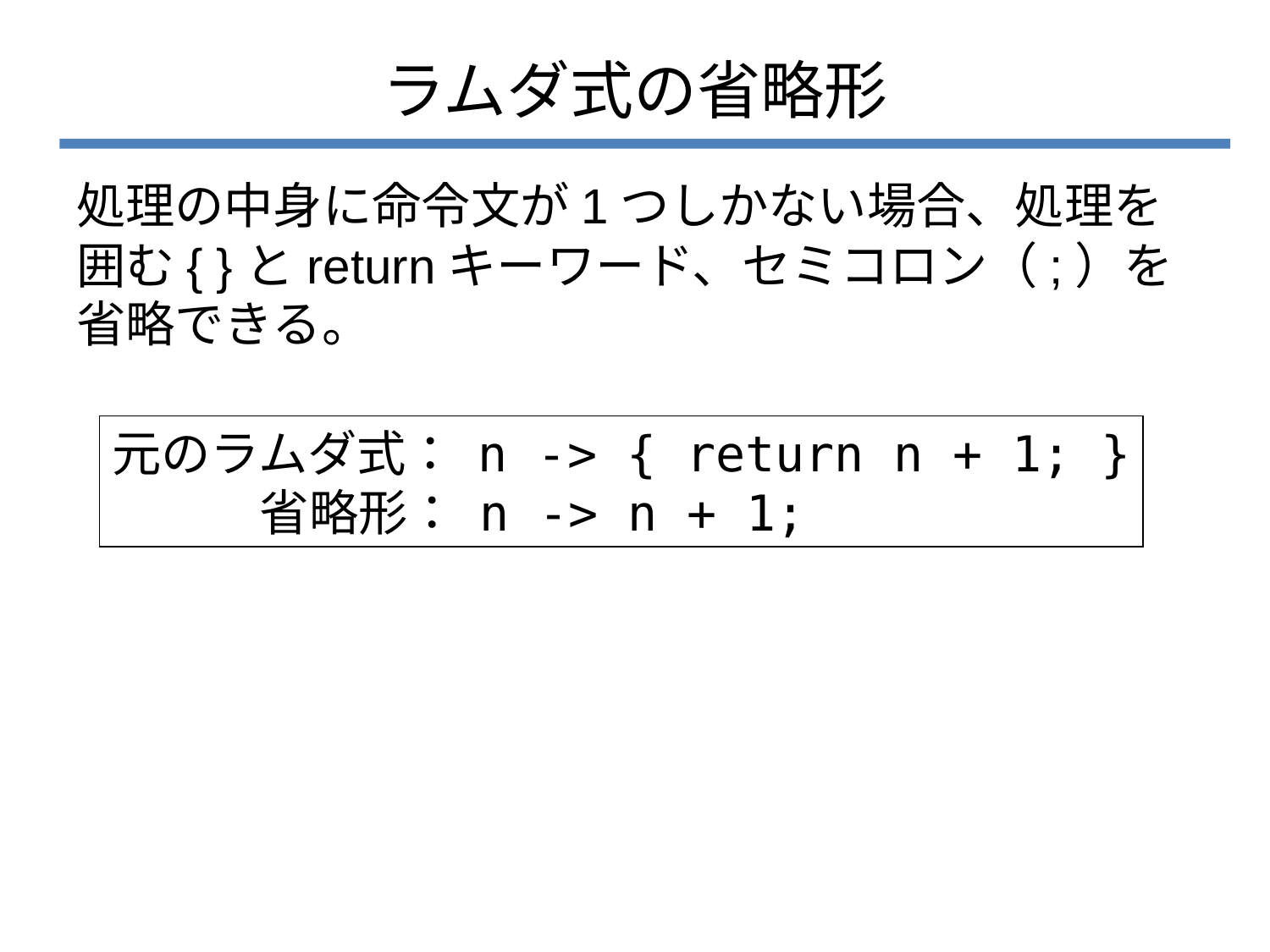

# ラムダ式の省略形
処理の中身に命令文が1つしかない場合、処理を囲む{ }とreturnキーワード、セミコロン（;）を省略できる。
元のラムダ式： n -> { return n + 1; }
　　　省略形： n -> n + 1;